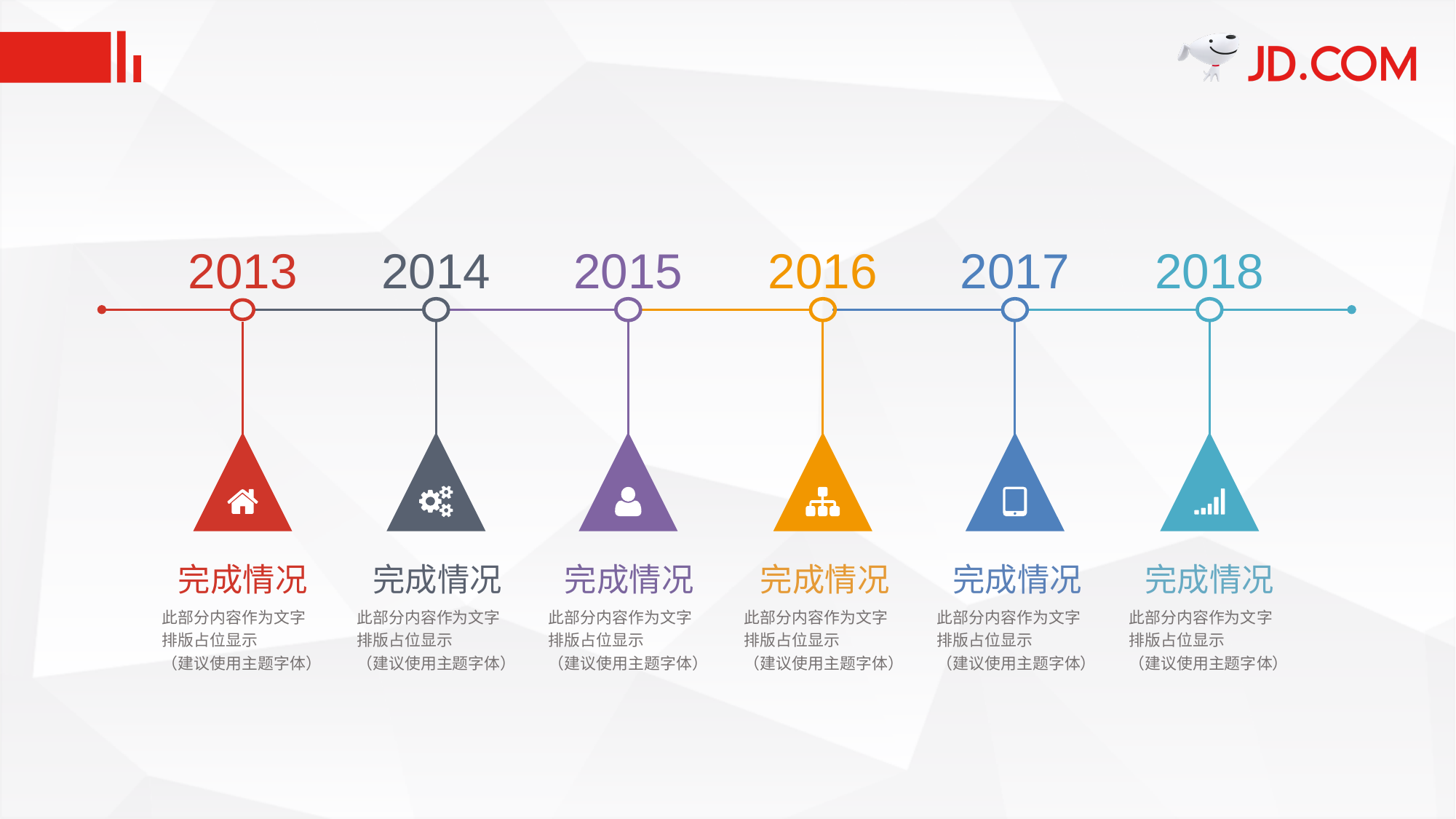

#
2013
2014
2015
2016
2017
2018

完成情况
此部分内容作为文字
排版占位显示
（建议使用主题字体）
完成情况
此部分内容作为文字
排版占位显示
（建议使用主题字体）
完成情况
此部分内容作为文字
排版占位显示
（建议使用主题字体）
完成情况
此部分内容作为文字
排版占位显示
（建议使用主题字体）
完成情况
此部分内容作为文字
排版占位显示
（建议使用主题字体）
完成情况
此部分内容作为文字
排版占位显示
（建议使用主题字体）